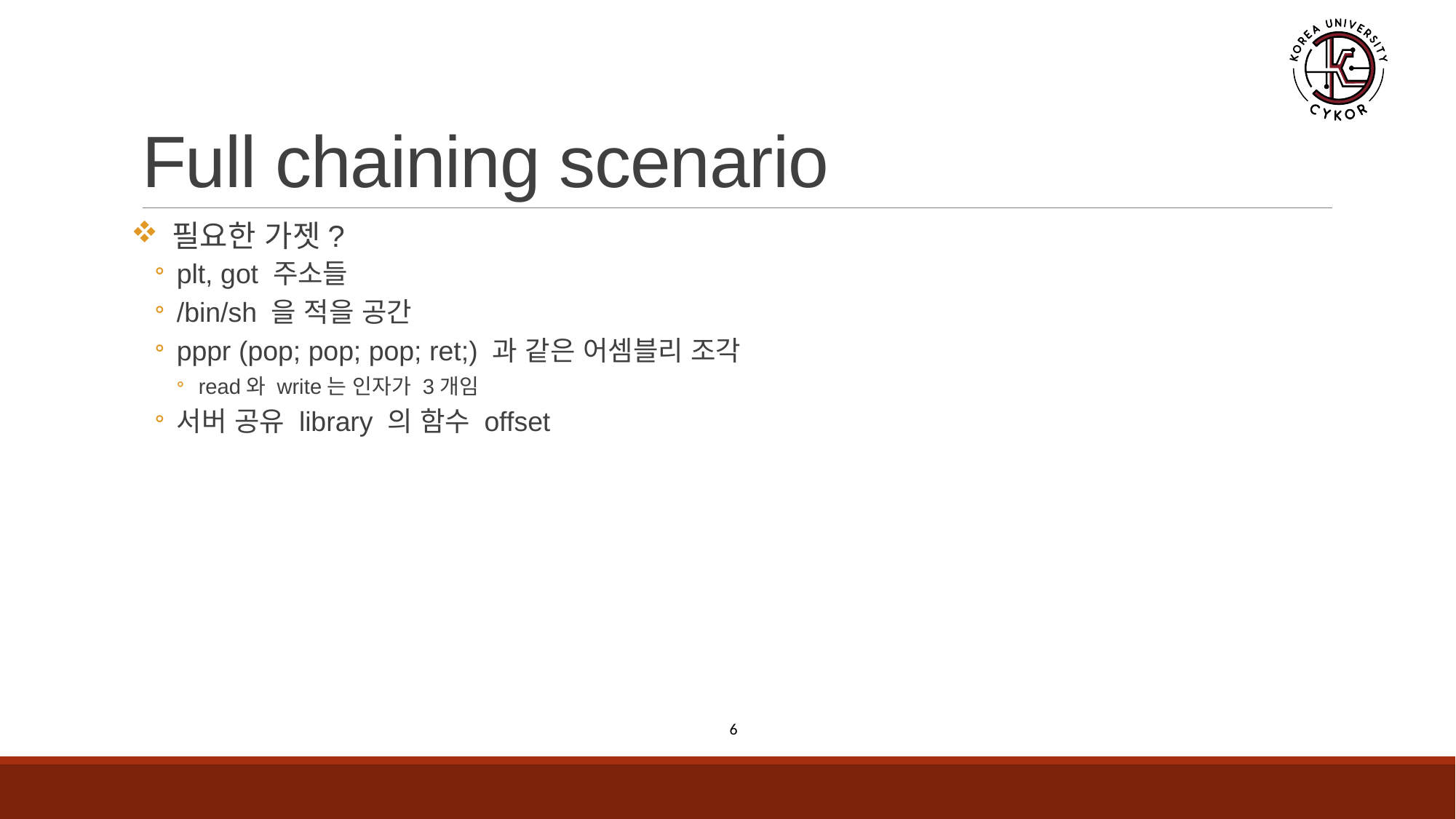

# Full chaining scenario
필요한 가젯?
plt, got 주소들
/bin/sh 을 적을 공간
pppr (pop; pop; pop; ret;) 과 같은 어셈블리 조각
read와 write는 인자가 3개임
서버 공유 library 의 함수 offset
6